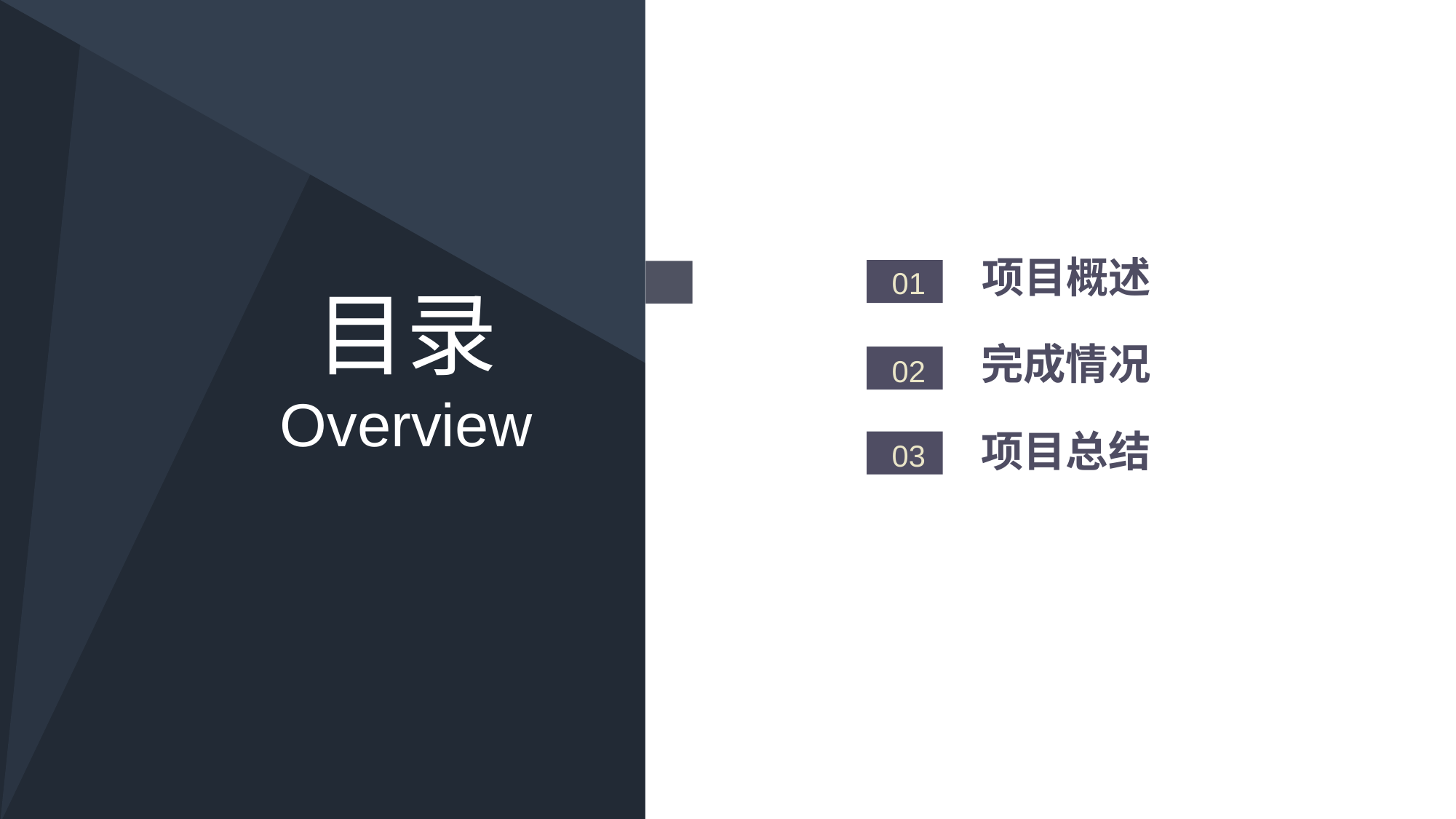

项目概述
01

目录
Overview
完成情况

02
项目总结

03